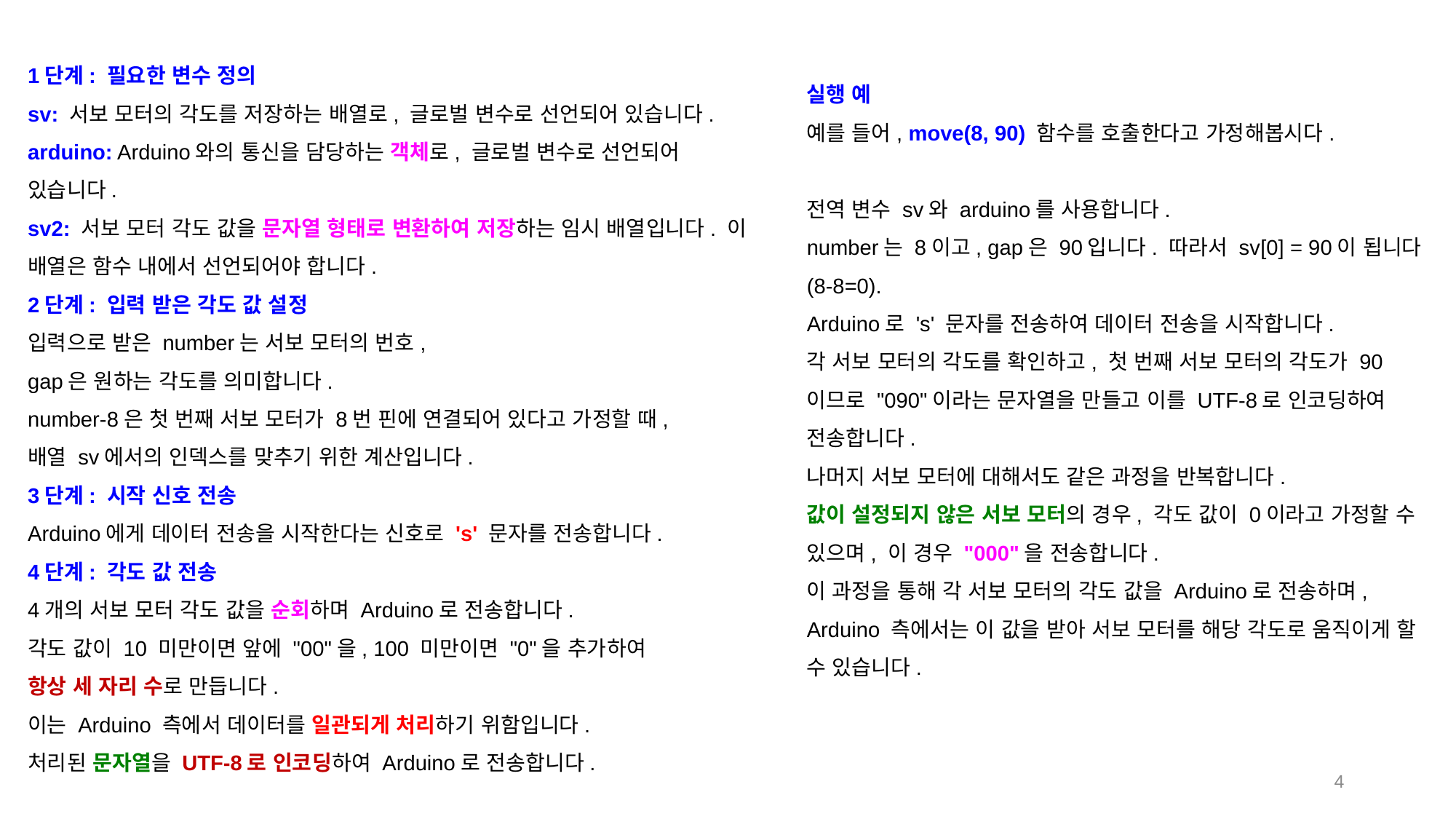

1단계: 필요한 변수 정의
sv: 서보 모터의 각도를 저장하는 배열로, 글로벌 변수로 선언되어 있습니다.
arduino: Arduino와의 통신을 담당하는 객체로, 글로벌 변수로 선언되어 있습니다.
sv2: 서보 모터 각도 값을 문자열 형태로 변환하여 저장하는 임시 배열입니다. 이 배열은 함수 내에서 선언되어야 합니다.
2단계: 입력 받은 각도 값 설정
입력으로 받은 number는 서보 모터의 번호,
gap은 원하는 각도를 의미합니다.
number-8은 첫 번째 서보 모터가 8번 핀에 연결되어 있다고 가정할 때,
배열 sv에서의 인덱스를 맞추기 위한 계산입니다.
3단계: 시작 신호 전송
Arduino에게 데이터 전송을 시작한다는 신호로 's' 문자를 전송합니다.
4단계: 각도 값 전송
4개의 서보 모터 각도 값을 순회하며 Arduino로 전송합니다.
각도 값이 10 미만이면 앞에 "00"을, 100 미만이면 "0"을 추가하여
항상 세 자리 수로 만듭니다.
이는 Arduino 측에서 데이터를 일관되게 처리하기 위함입니다.
처리된 문자열을 UTF-8로 인코딩하여 Arduino로 전송합니다.
실행 예
예를 들어, move(8, 90) 함수를 호출한다고 가정해봅시다.

전역 변수 sv와 arduino를 사용합니다.
number는 8이고, gap은 90입니다. 따라서 sv[0] = 90이 됩니다 (8-8=0).
Arduino로 's' 문자를 전송하여 데이터 전송을 시작합니다.
각 서보 모터의 각도를 확인하고, 첫 번째 서보 모터의 각도가 90이므로 "090"이라는 문자열을 만들고 이를 UTF-8로 인코딩하여 전송합니다.
나머지 서보 모터에 대해서도 같은 과정을 반복합니다.
값이 설정되지 않은 서보 모터의 경우, 각도 값이 0이라고 가정할 수 있으며, 이 경우 "000"을 전송합니다.
이 과정을 통해 각 서보 모터의 각도 값을 Arduino로 전송하며, Arduino 측에서는 이 값을 받아 서보 모터를 해당 각도로 움직이게 할 수 있습니다.
4